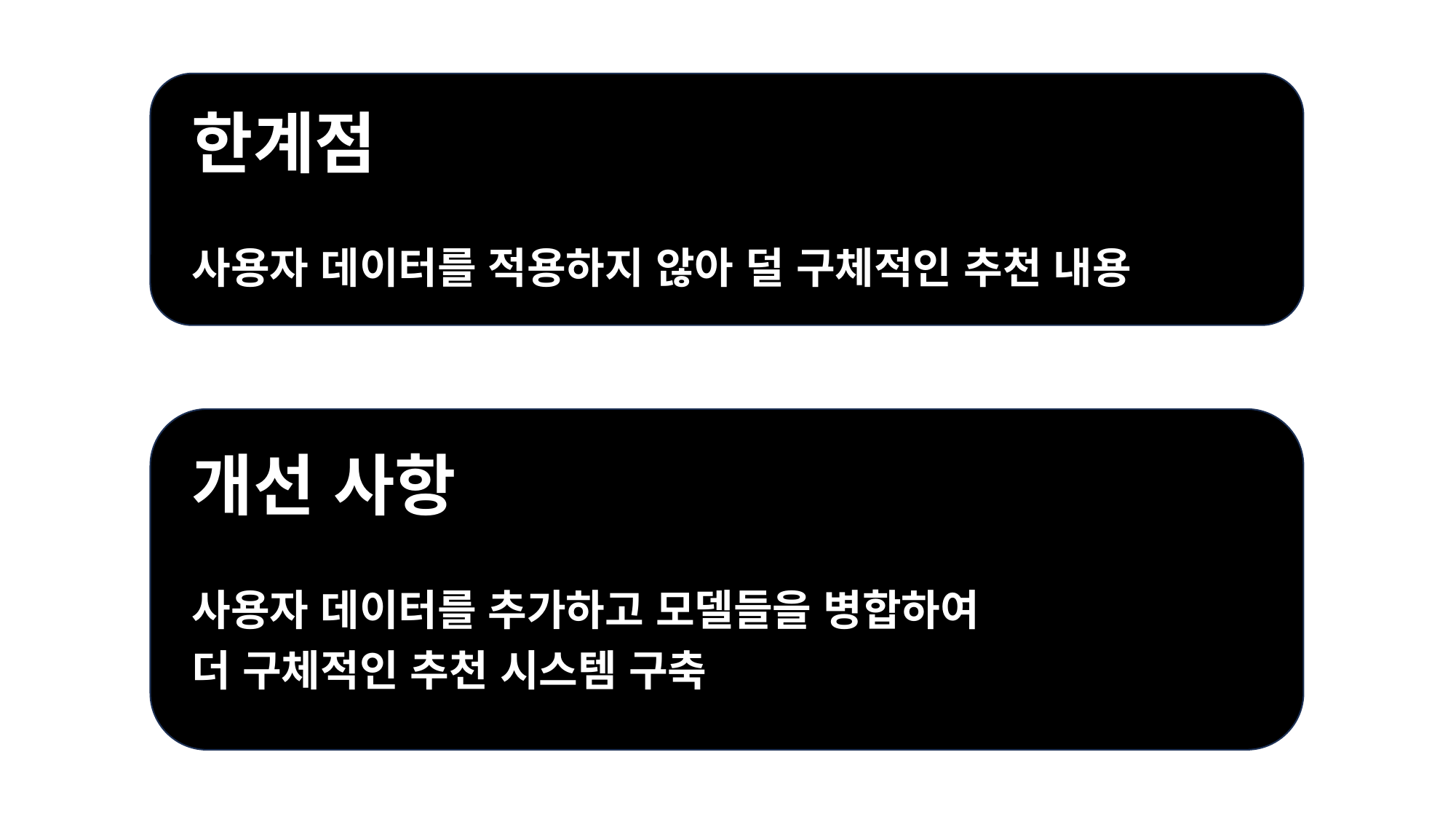

# 한계점

사용자 데이터를 적용하지 않아 덜 구체적인 추천 내용

개선 사항
사용자 데이터를 추가하고 모델들을 병합하여
더 구체적인 추천 시스템 구축